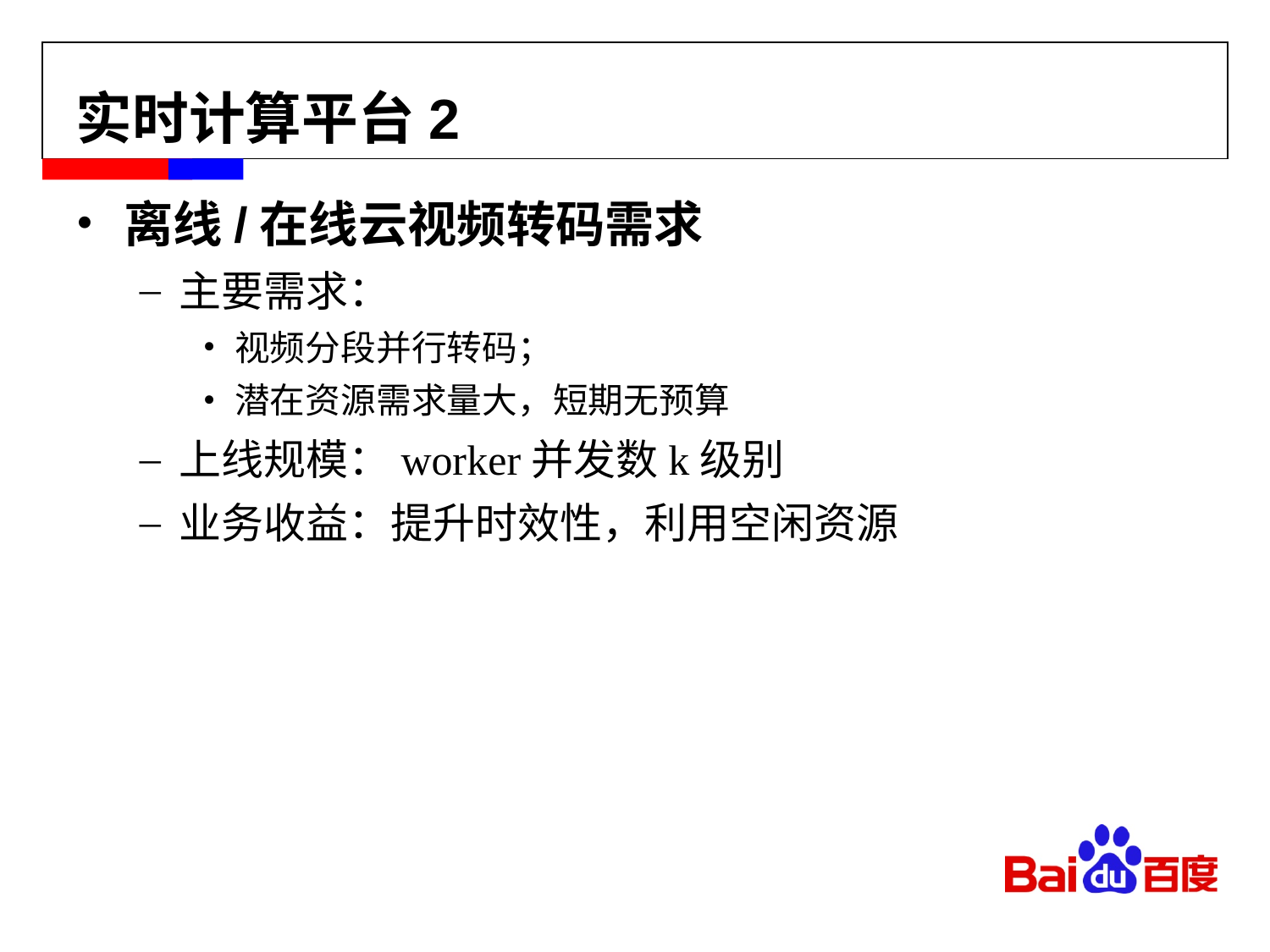

# 实时计算平台2
离线/在线云视频转码需求
主要需求：
视频分段并行转码；
潜在资源需求量大，短期无预算
上线规模：worker并发数k级别
业务收益：提升时效性，利用空闲资源